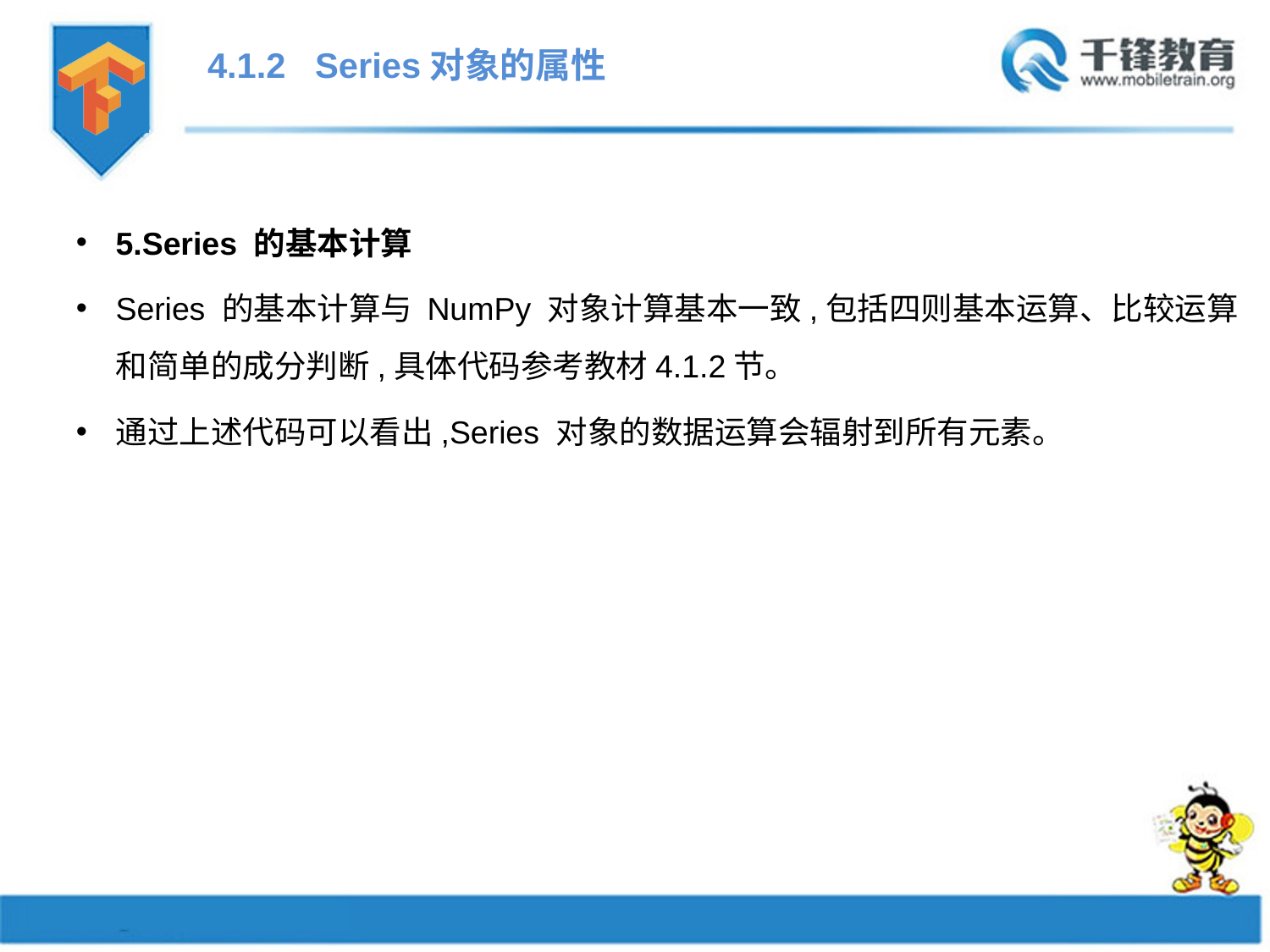

4.1.2   Series对象的属性
5.Series 的基本计算
Series 的基本计算与 NumPy 对象计算基本一致,包括四则基本运算、比较运算和简单的成分判断,具体代码参考教材4.1.2节。
通过上述代码可以看出,Series 对象的数据运算会辐射到所有元素。